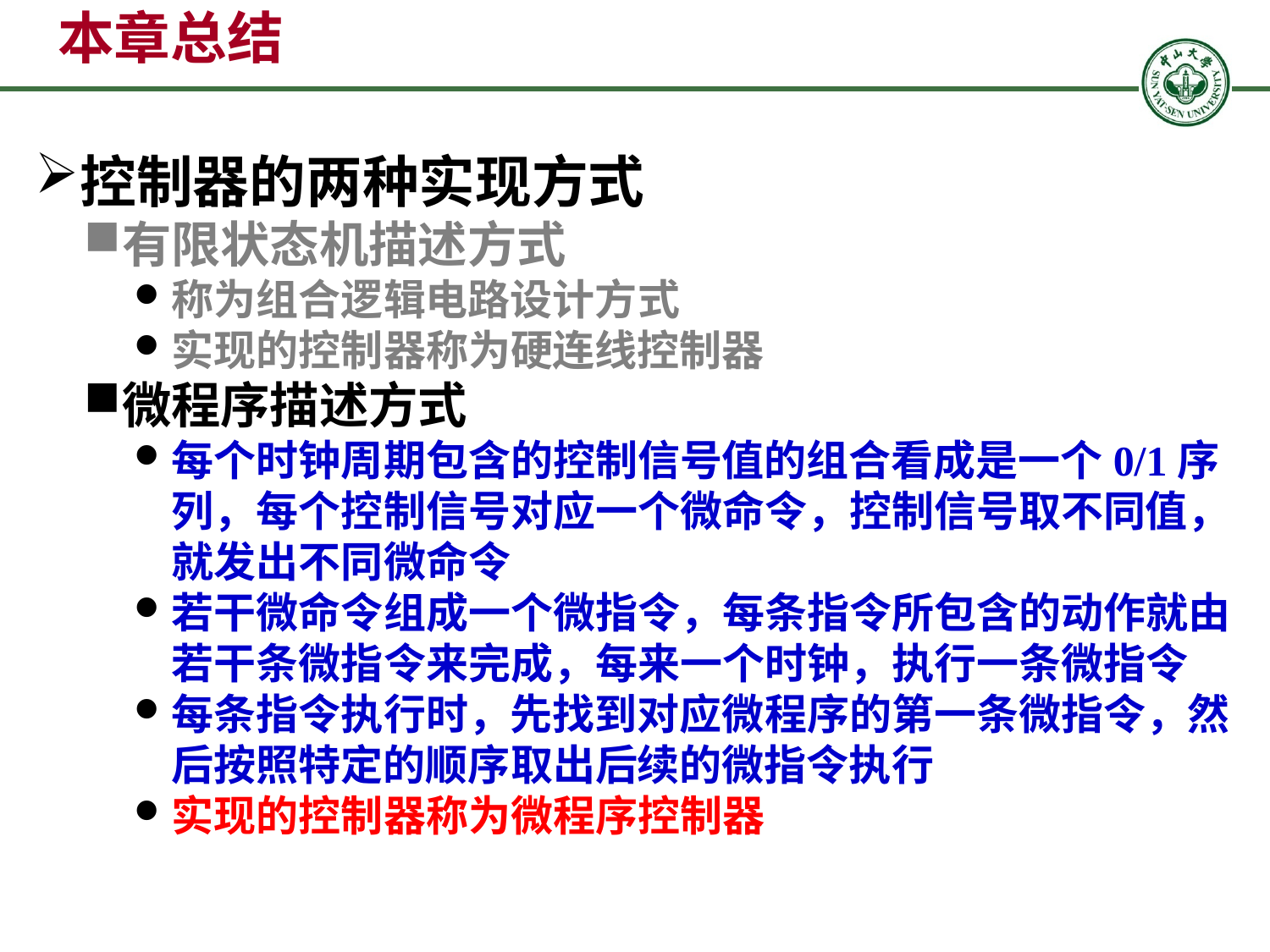

# 本章总结
控制器的两种实现方式
有限状态机描述方式
称为组合逻辑电路设计方式
实现的控制器称为硬连线控制器
微程序描述方式
每个时钟周期包含的控制信号值的组合看成是一个0/1序列，每个控制信号对应一个微命令，控制信号取不同值，就发出不同微命令
若干微命令组成一个微指令，每条指令所包含的动作就由若干条微指令来完成，每来一个时钟，执行一条微指令
每条指令执行时，先找到对应微程序的第一条微指令，然后按照特定的顺序取出后续的微指令执行
实现的控制器称为微程序控制器